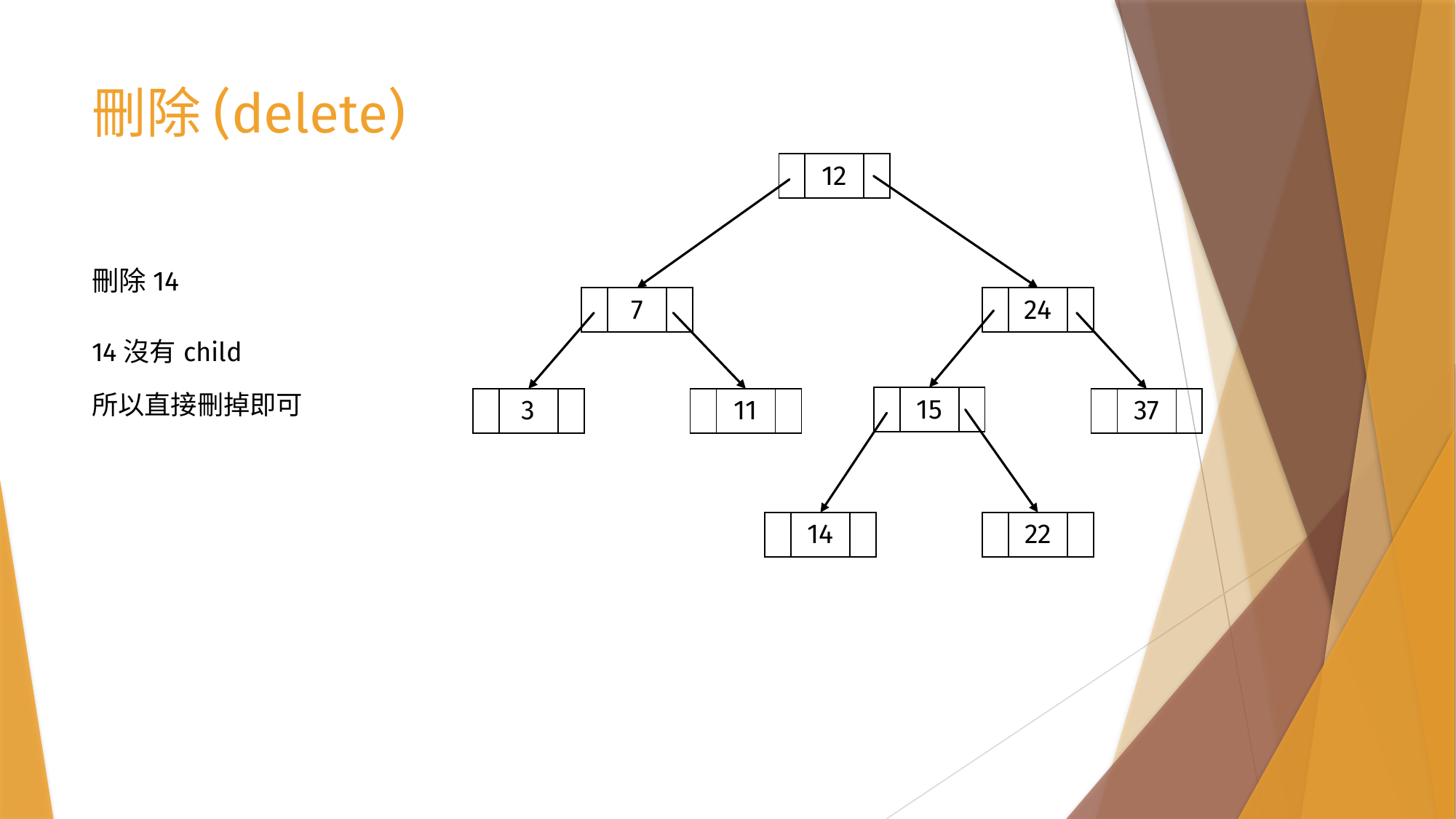

# 刪除(delete)
|  | 12 |  |
| --- | --- | --- |
刪除14
|  | 7 |  |
| --- | --- | --- |
|  | 24 |  |
| --- | --- | --- |
14沒有child
所以直接刪掉即可
|  | 15 |  |
| --- | --- | --- |
|  | 3 |  |
| --- | --- | --- |
|  | 11 |  |
| --- | --- | --- |
|  | 37 |  |
| --- | --- | --- |
|  | 14 |  |
| --- | --- | --- |
|  | 22 |  |
| --- | --- | --- |